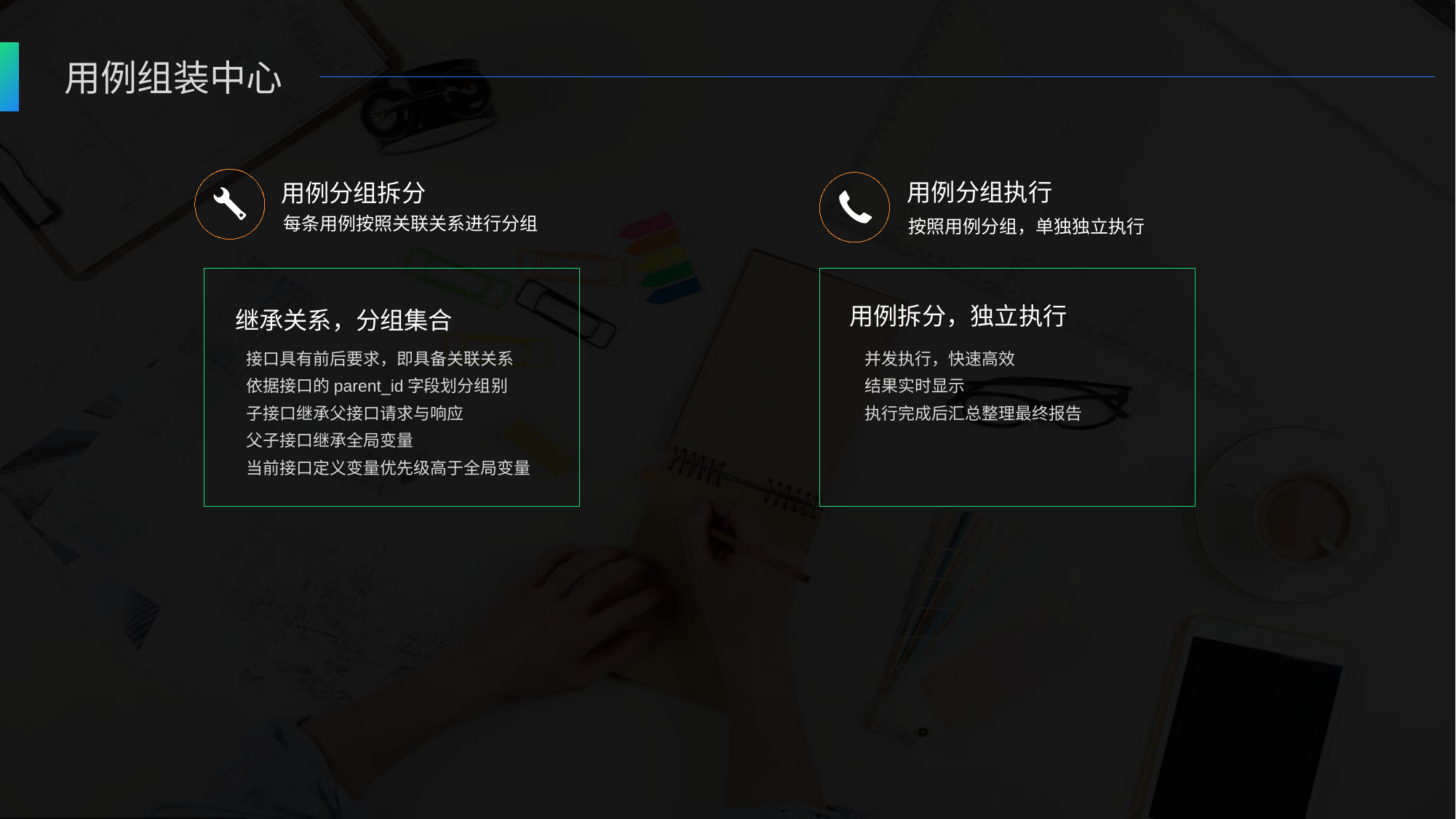

用例组装中心

 用例分组执行
 用例分组拆分

每条用例按照关联关系进行分组
按照用例分组，单独独立执行

 用例拆分，独立执行
 继承关系，分组集合
并发执行，快速高效
结果实时显示
执行完成后汇总整理最终报告

接口具有前后要求，即具备关联关系
依据接口的parent_id字段划分组别
子接口继承父接口请求与响应
父子接口继承全局变量
当前接口定义变量优先级高于全局变量